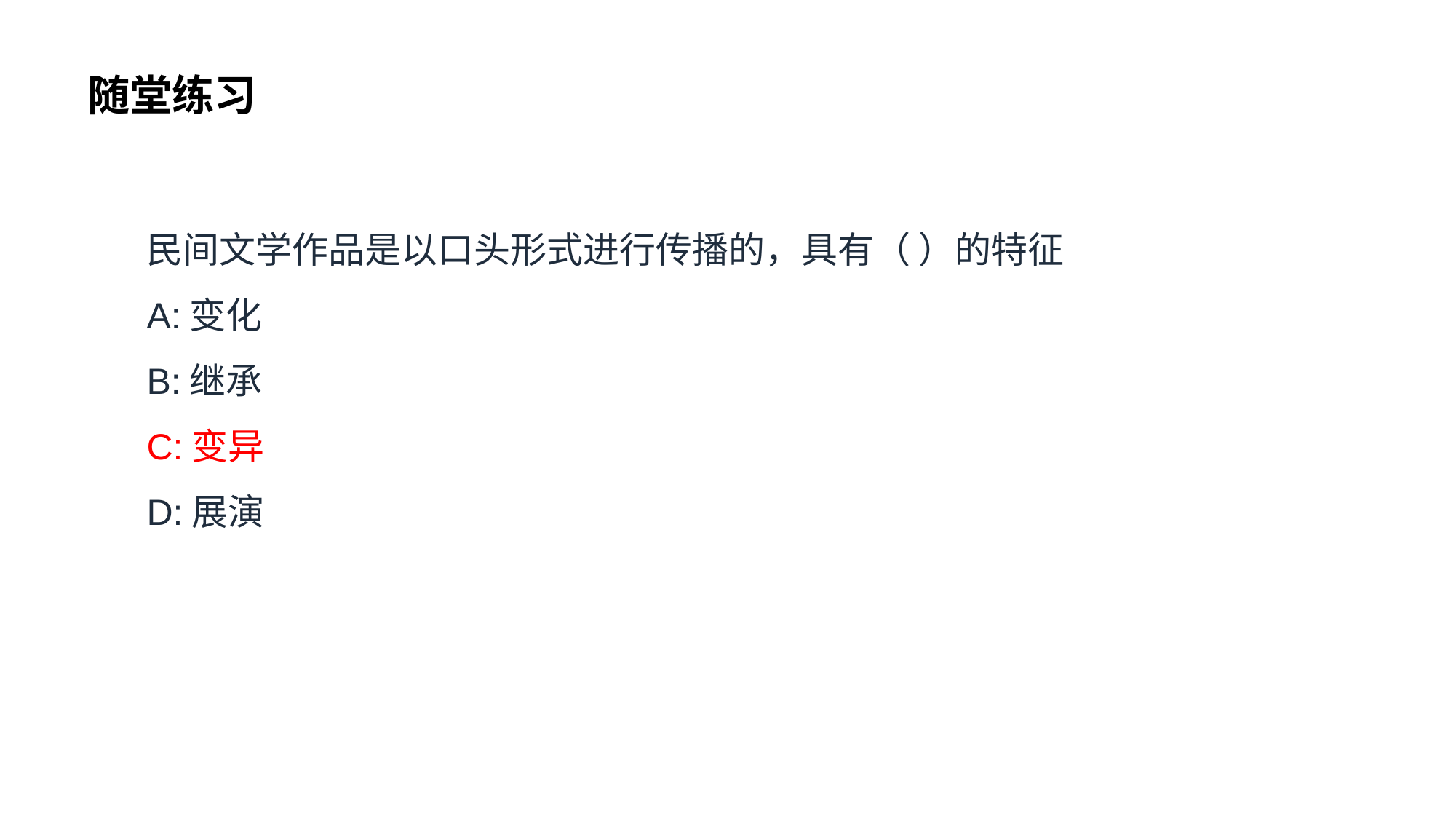

随堂练习
民间文学作品是以口头形式进行传播的，具有（ ）的特征
A:变化
B:继承
C:变异
D:展演